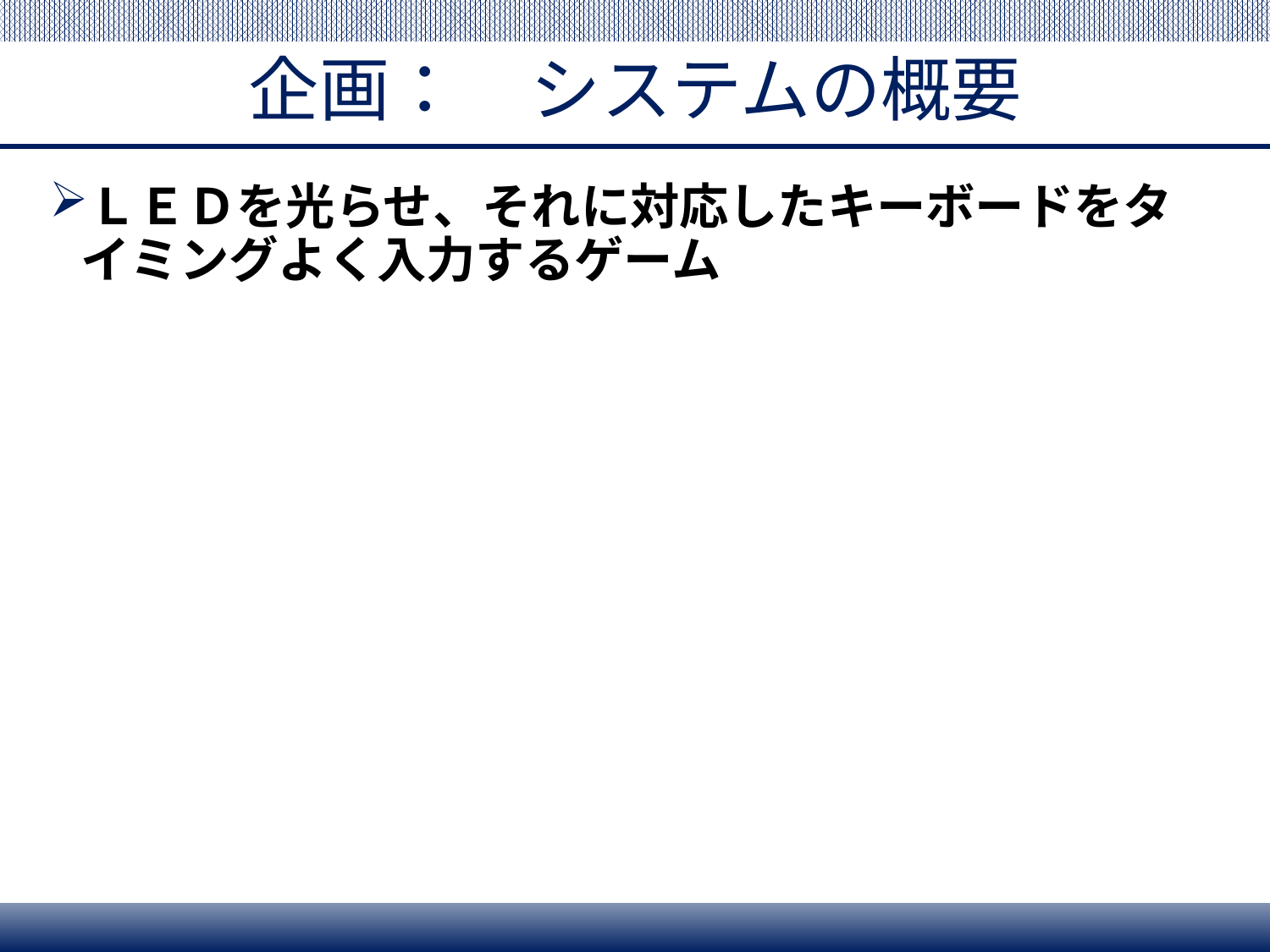

# 企画：　システムの概要
ＬＥＤを光らせ、それに対応したキーボードをタイミングよく入力するゲーム